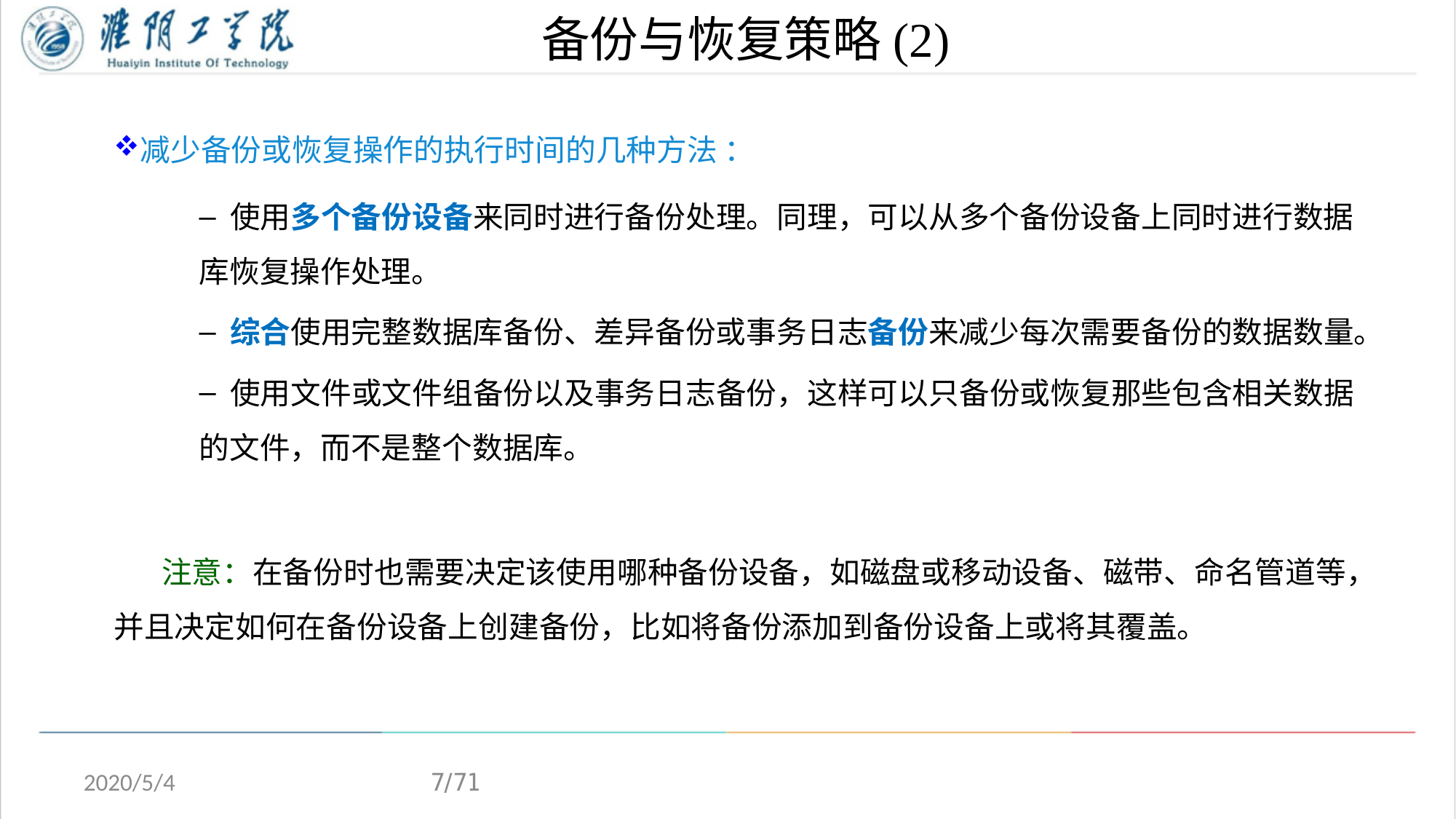

# 备份与恢复策略(2)
减少备份或恢复操作的执行时间的几种方法 ：
 使用多个备份设备来同时进行备份处理。同理，可以从多个备份设备上同时进行数据库恢复操作处理。
 综合使用完整数据库备份、差异备份或事务日志备份来减少每次需要备份的数据数量。
 使用文件或文件组备份以及事务日志备份，这样可以只备份或恢复那些包含相关数据的文件，而不是整个数据库。

      注意：在备份时也需要决定该使用哪种备份设备，如磁盘或移动设备、磁带、命名管道等，并且决定如何在备份设备上创建备份，比如将备份添加到备份设备上或将其覆盖。
7/71
2020/5/4